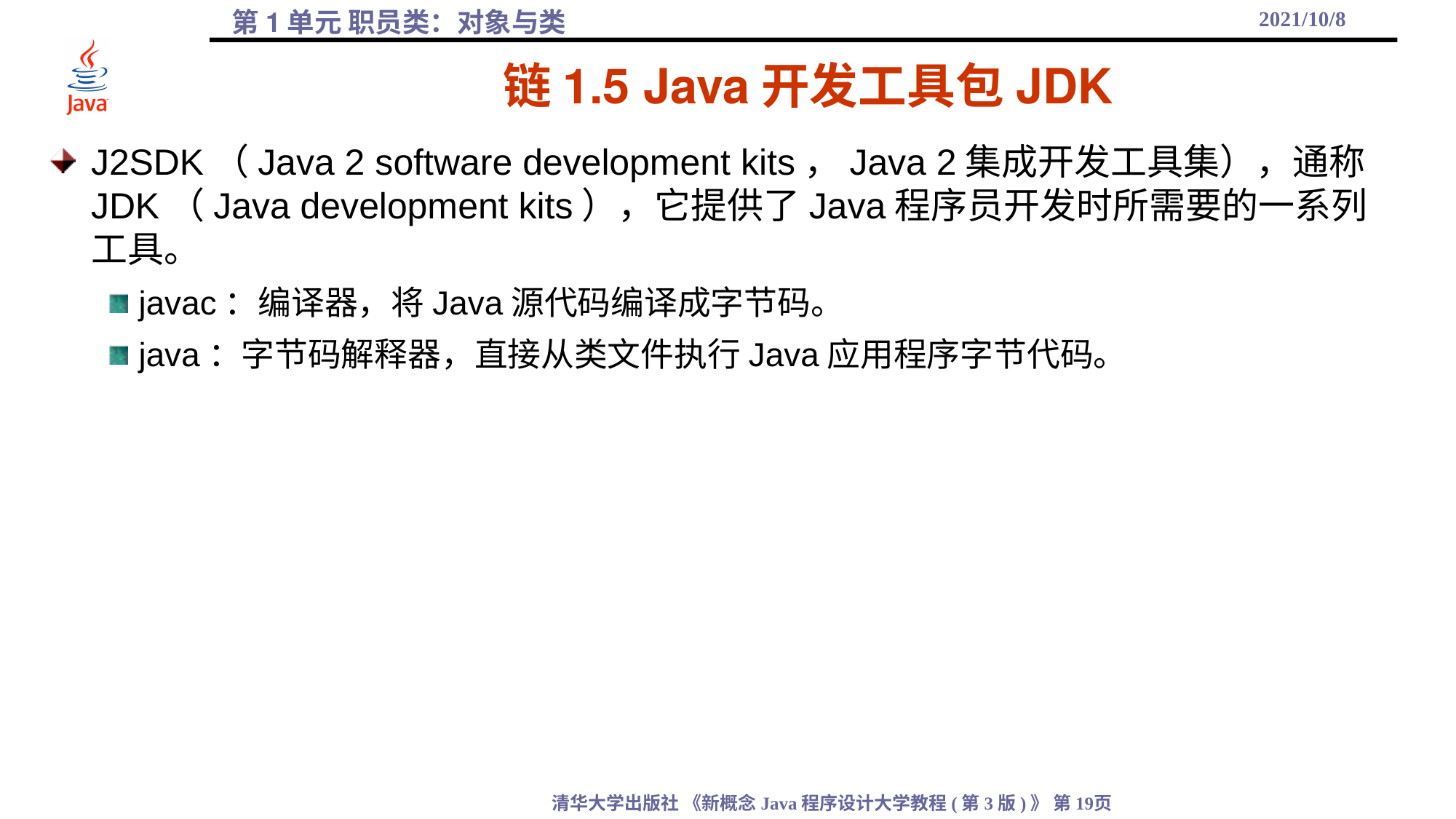

2021/10/8
# 链1.5 Java开发工具包JDK
J2SDK（Java 2 software development kits，Java 2集成开发工具集），通称JDK（Java development kits），它提供了Java程序员开发时所需要的一系列工具。
javac：编译器，将Java源代码编译成字节码。
java：字节码解释器，直接从类文件执行Java应用程序字节代码。